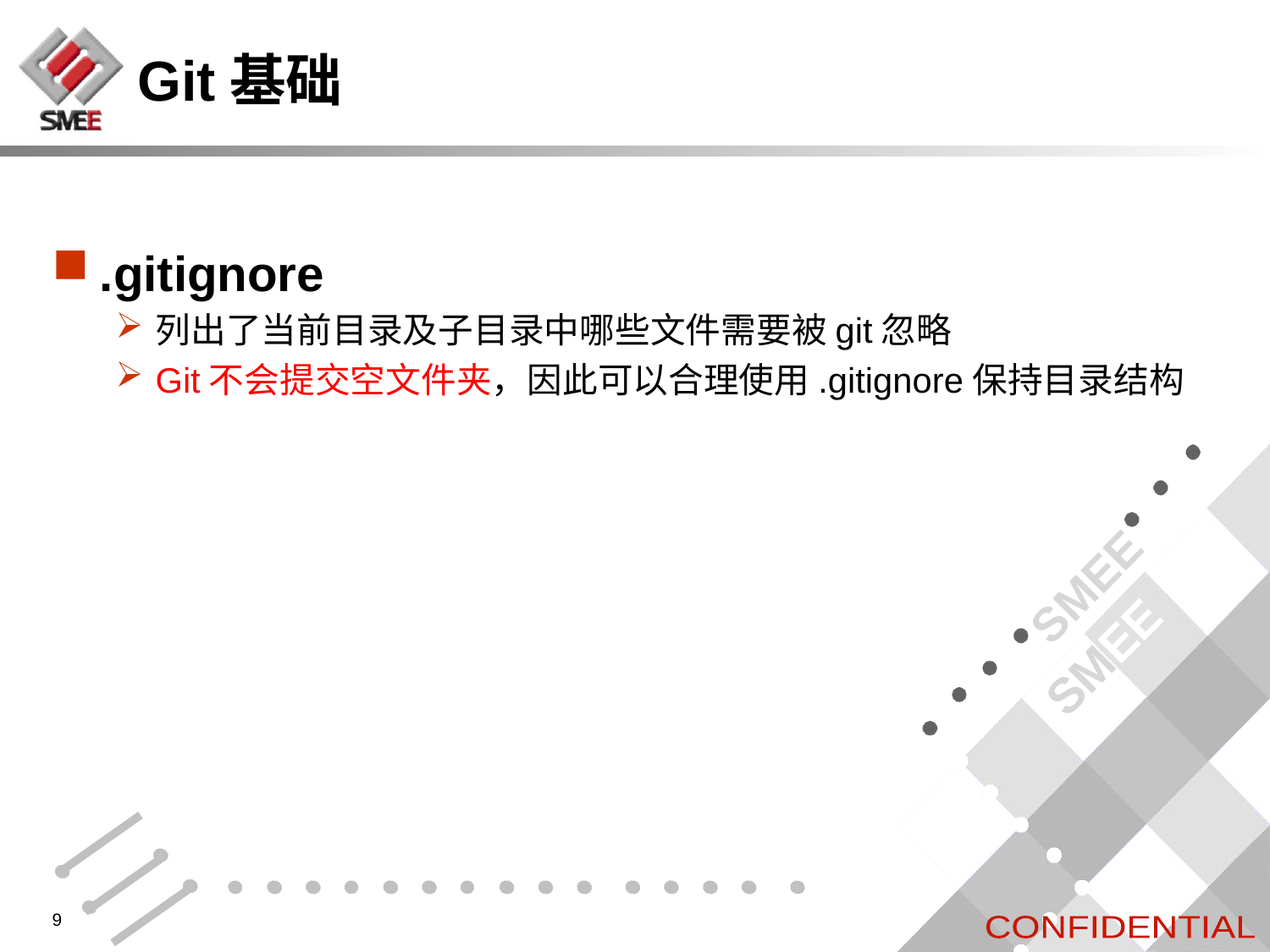

# Git基础
.gitignore
列出了当前目录及子目录中哪些文件需要被git忽略
Git不会提交空文件夹，因此可以合理使用.gitignore保持目录结构

9